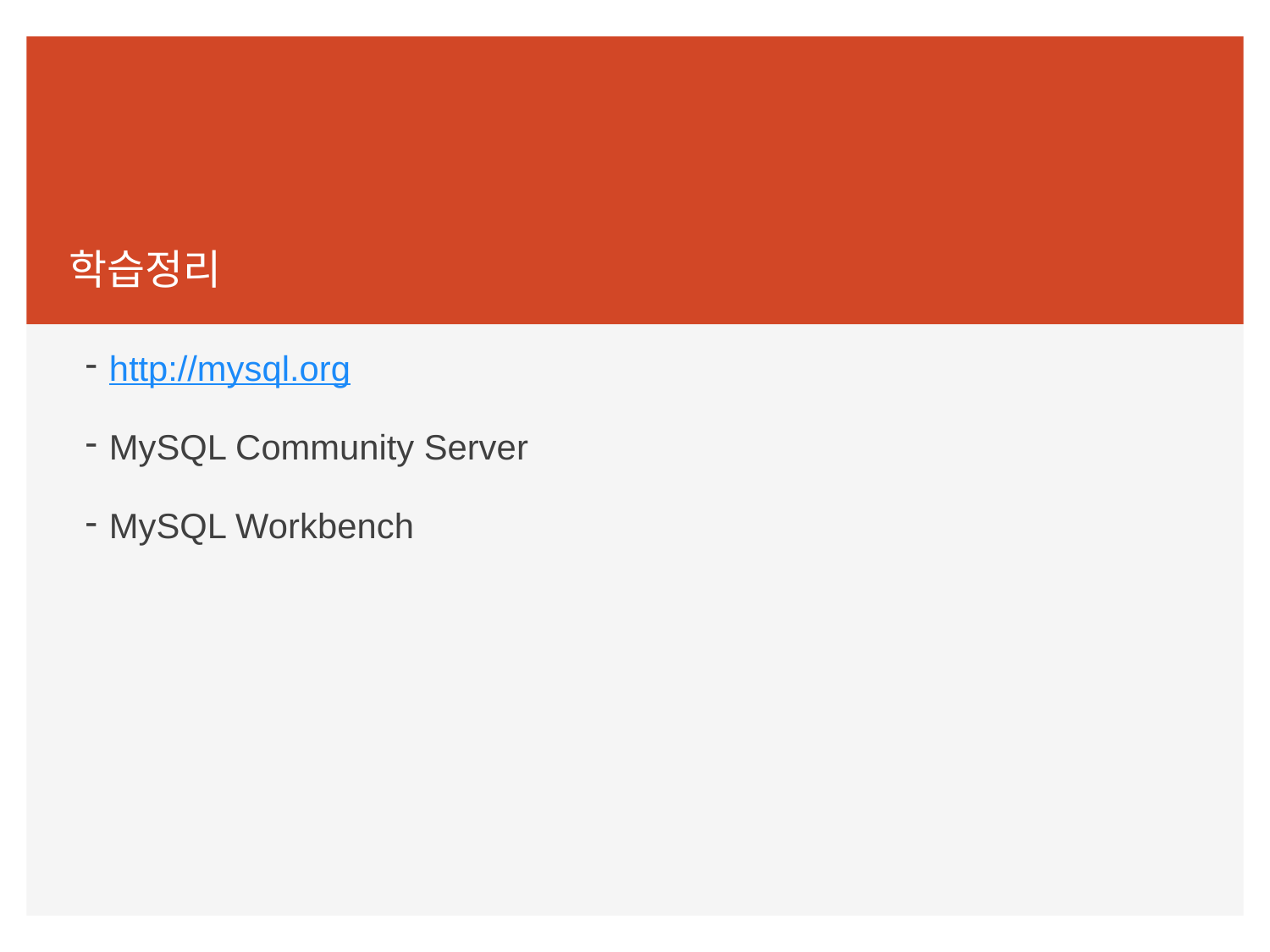

학습정리
http://mysql.org
MySQL Community Server
MySQL Workbench